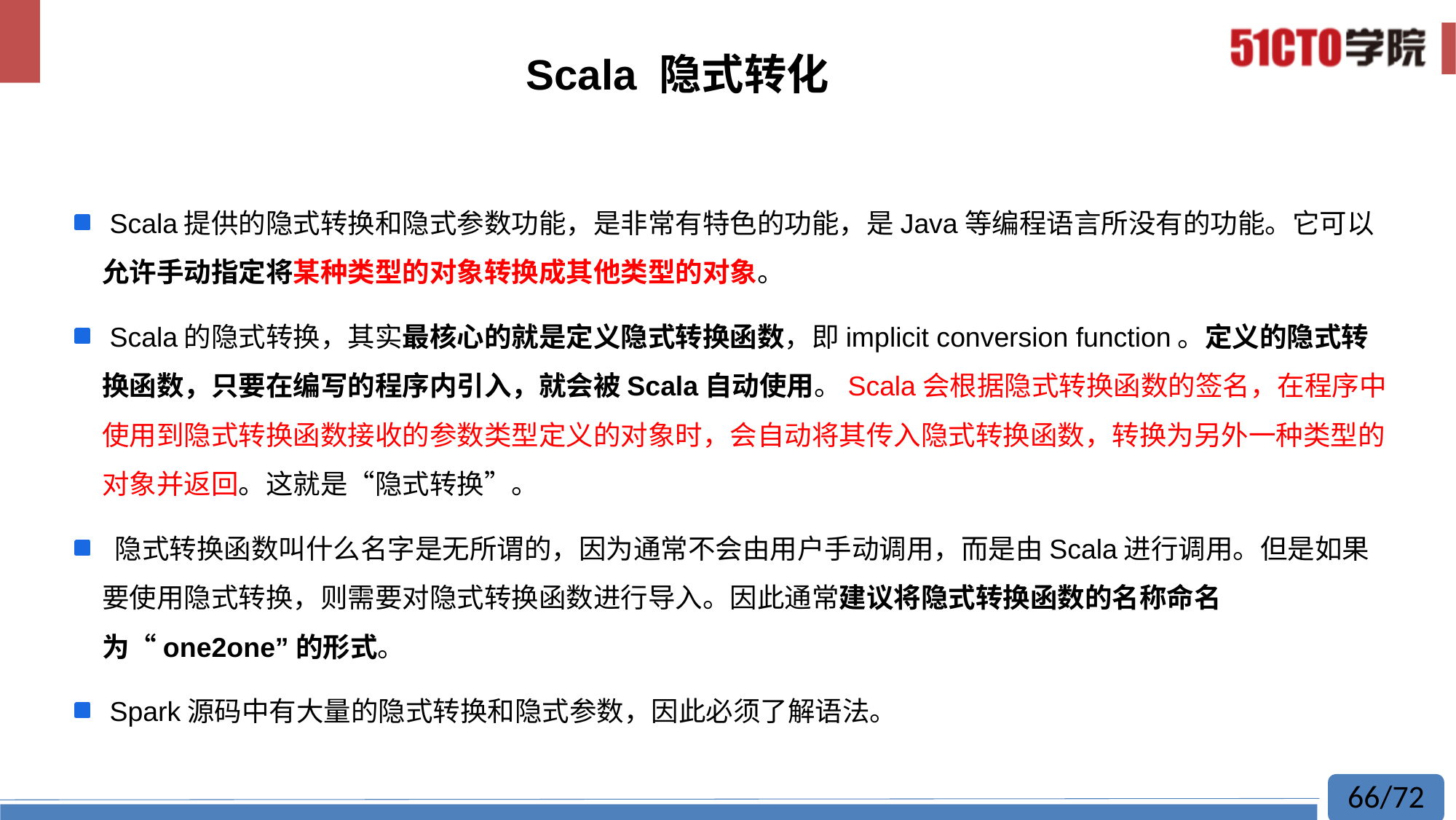

# Scala 隐式转化
 Scala提供的隐式转换和隐式参数功能，是非常有特色的功能，是Java等编程语言所没有的功能。它可以允许手动指定将某种类型的对象转换成其他类型的对象。
 Scala的隐式转换，其实最核心的就是定义隐式转换函数，即implicit conversion function。定义的隐式转换函数，只要在编写的程序内引入，就会被Scala自动使用。Scala会根据隐式转换函数的签名，在程序中使用到隐式转换函数接收的参数类型定义的对象时，会自动将其传入隐式转换函数，转换为另外一种类型的对象并返回。这就是“隐式转换”。
 隐式转换函数叫什么名字是无所谓的，因为通常不会由用户手动调用，而是由Scala进行调用。但是如果要使用隐式转换，则需要对隐式转换函数进行导入。因此通常建议将隐式转换函数的名称命名为“one2one”的形式。
 Spark源码中有大量的隐式转换和隐式参数，因此必须了解语法。